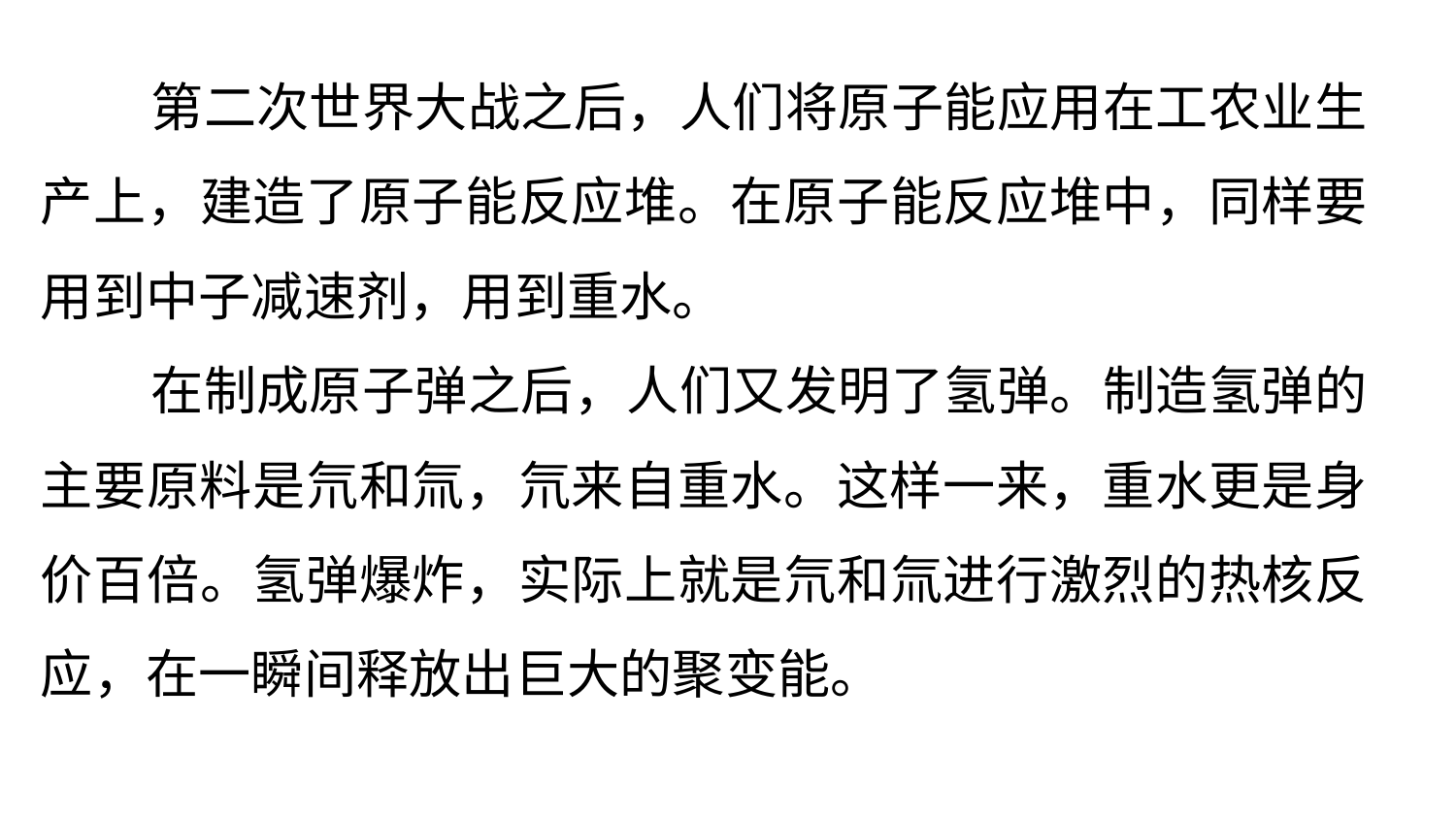

第二次世界大战之后，人们将原子能应用在工农业生产上，建造了原子能反应堆。在原子能反应堆中，同样要用到中子减速剂，用到重水。
        在制成原子弹之后，人们又发明了氢弹。制造氢弹的主要原料是氘和氚，氘来自重水。这样一来，重水更是身价百倍。氢弹爆炸，实际上就是氘和氚进行激烈的热核反应，在一瞬间释放出巨大的聚变能。